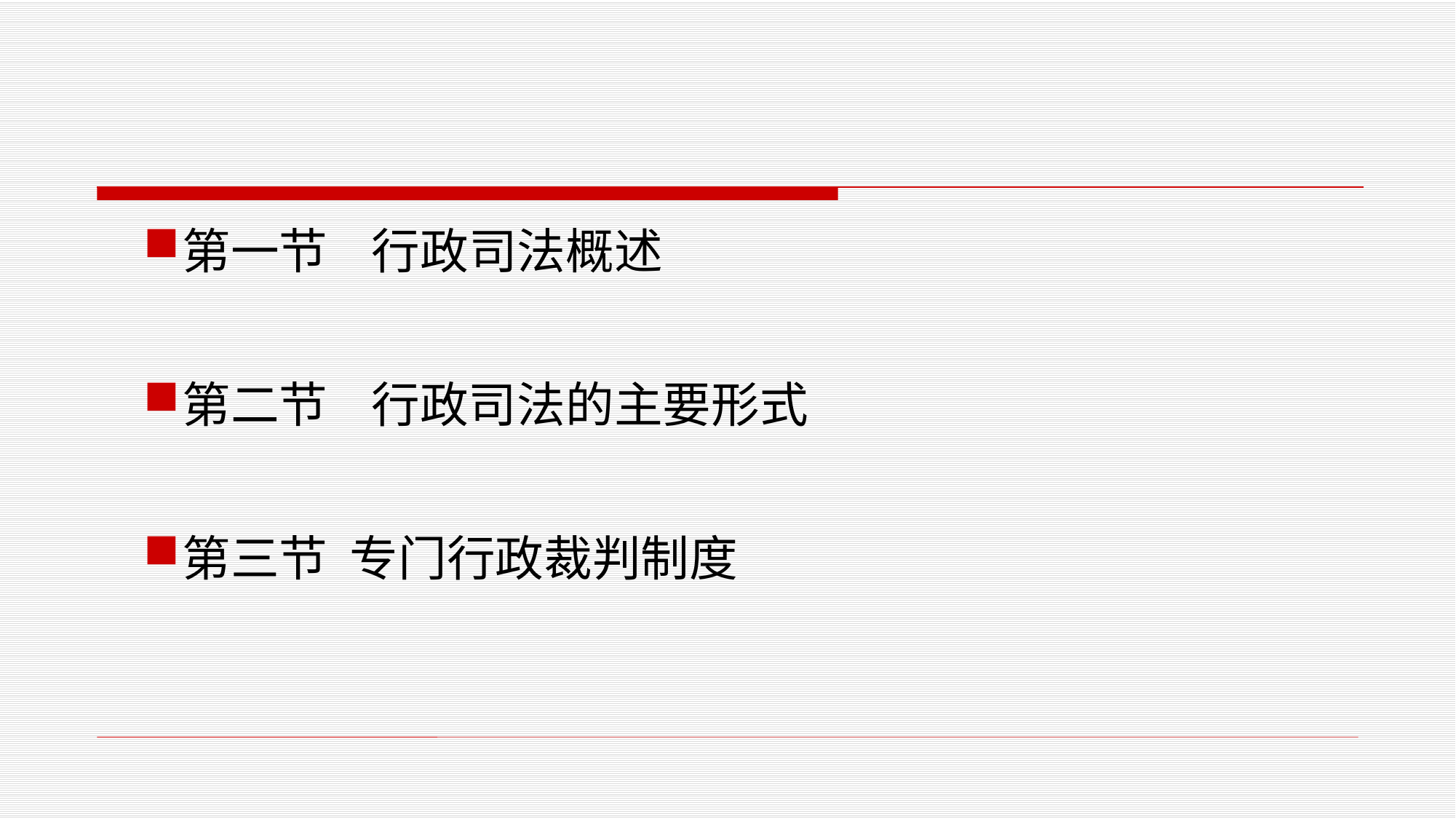

#
第一节    行政司法概述

第二节    行政司法的主要形式

第三节  专门行政裁判制度